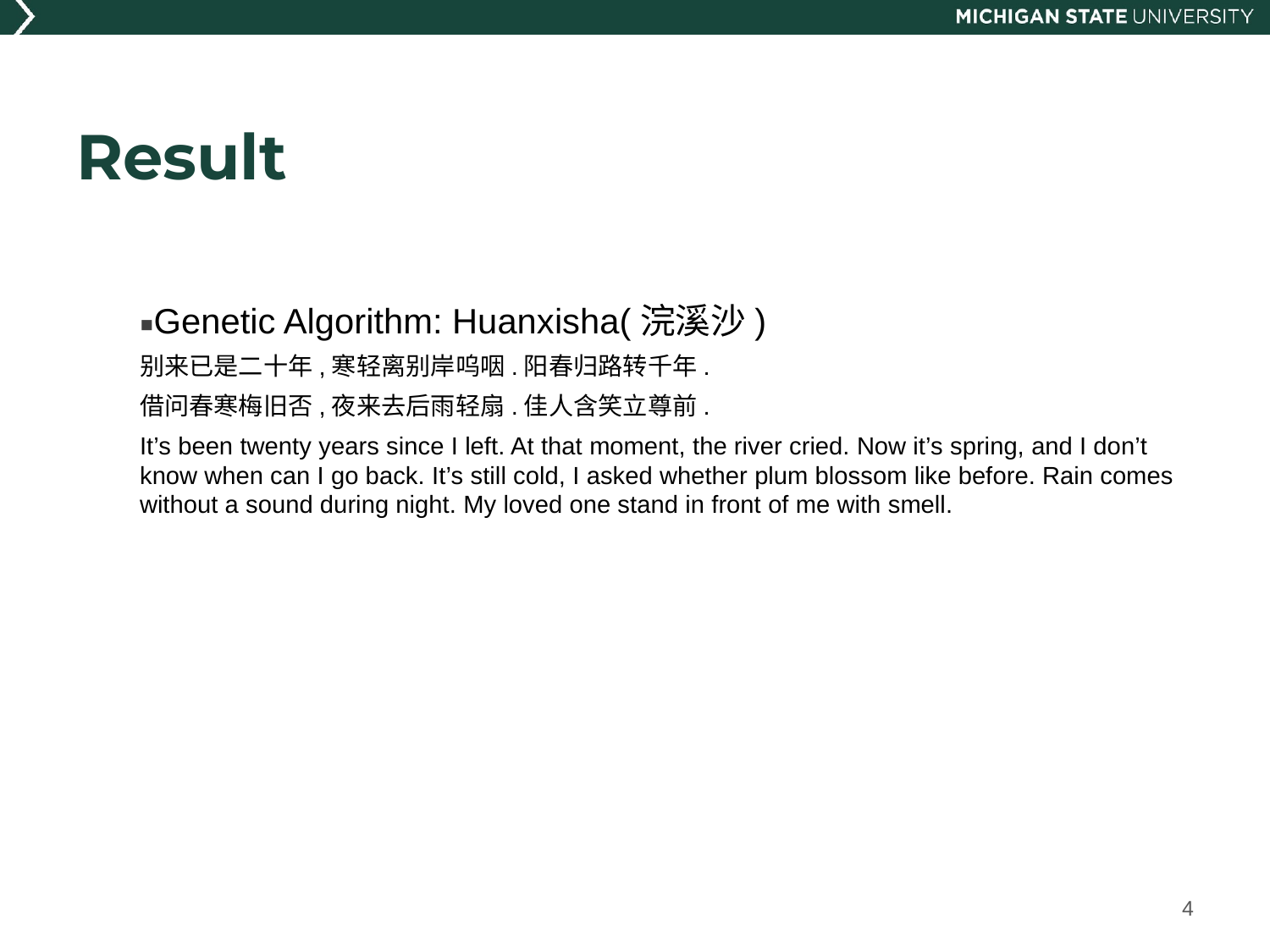

# Result
Genetic Algorithm: Huanxisha(浣溪沙)
别来已是二十年,寒轻离别岸呜咽.阳春归路转千年.
借问春寒梅旧否,夜来去后雨轻扇.佳人含笑立尊前.
It’s been twenty years since I left. At that moment, the river cried. Now it’s spring, and I don’t know when can I go back. It’s still cold, I asked whether plum blossom like before. Rain comes without a sound during night. My loved one stand in front of me with smell.
4